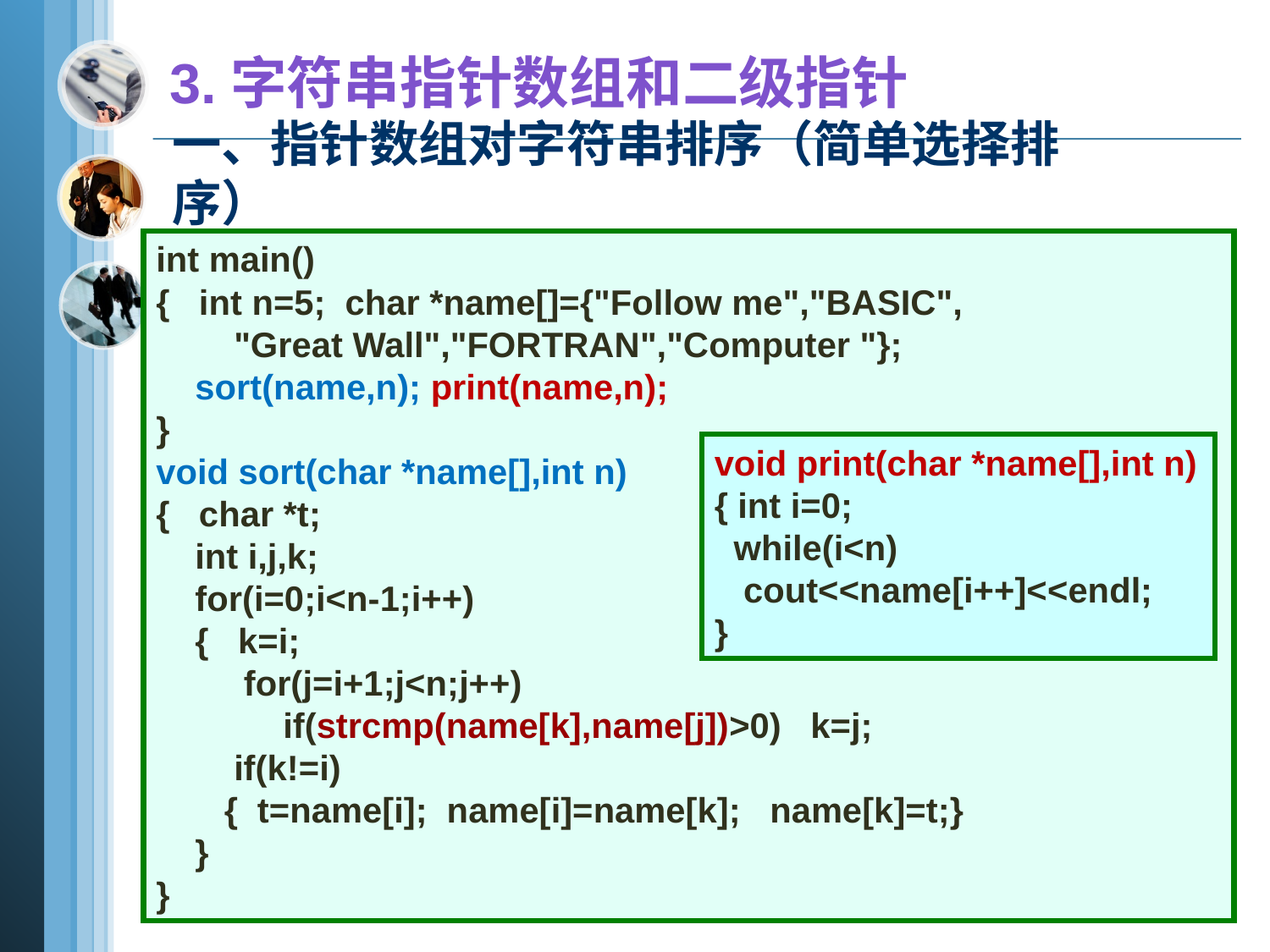

3.字符串指针数组和二级指针

一、指针数组对字符串排序（简单选择排序）

int main()
{   int n=5;  char *name[]={"Follow me","BASIC",
        "Great Wall","FORTRAN","Computer "};
    sort(name,n); print(name,n);
}
void sort(char *name[],int n)
{   char *t;
    int i,j,k;
    for(i=0;i<n-1;i++)
    {   k=i;
         for(j=i+1;j<n;j++)
	if(strcmp(name[k],name[j])>0)   k=j;
        if(k!=i)
       {  t=name[i];  name[i]=name[k];   name[k]=t;}
    }
}
void print(char *name[],int n)
{ int i=0;
  while(i<n)
   cout<<name[i++]<<endl;
}